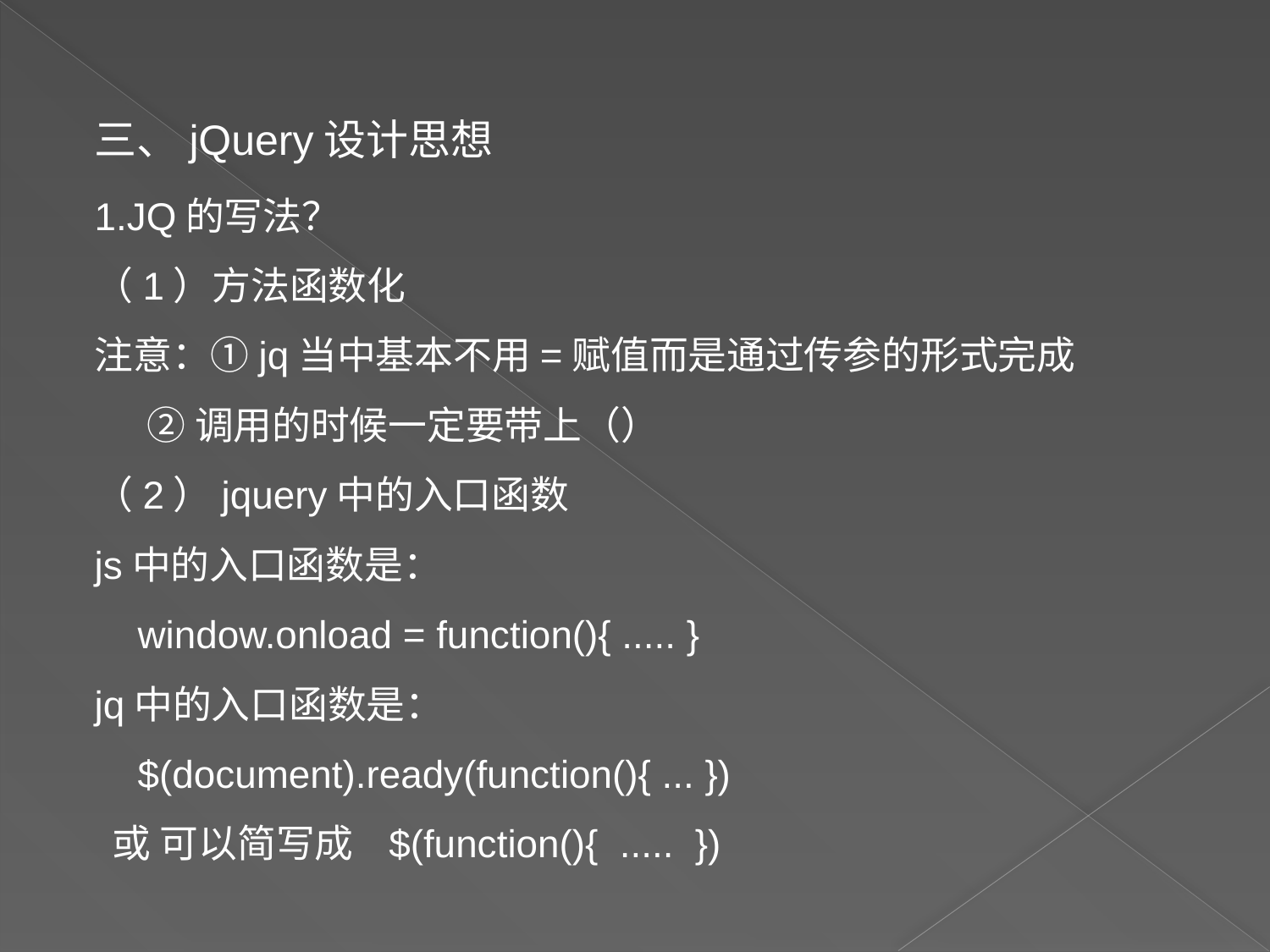

三、jQuery设计思想
1.JQ的写法？
（1）方法函数化
注意：①jq当中基本不用=赋值而是通过传参的形式完成
      ②调用的时候一定要带上（）
（2）jquery中的入口函数
js中的入口函数是：
    window.onload = function(){ ..... }
jq中的入口函数是：
    $(document).ready(function(){ ... })
 或 可以简写成   $(function(){  .....  })